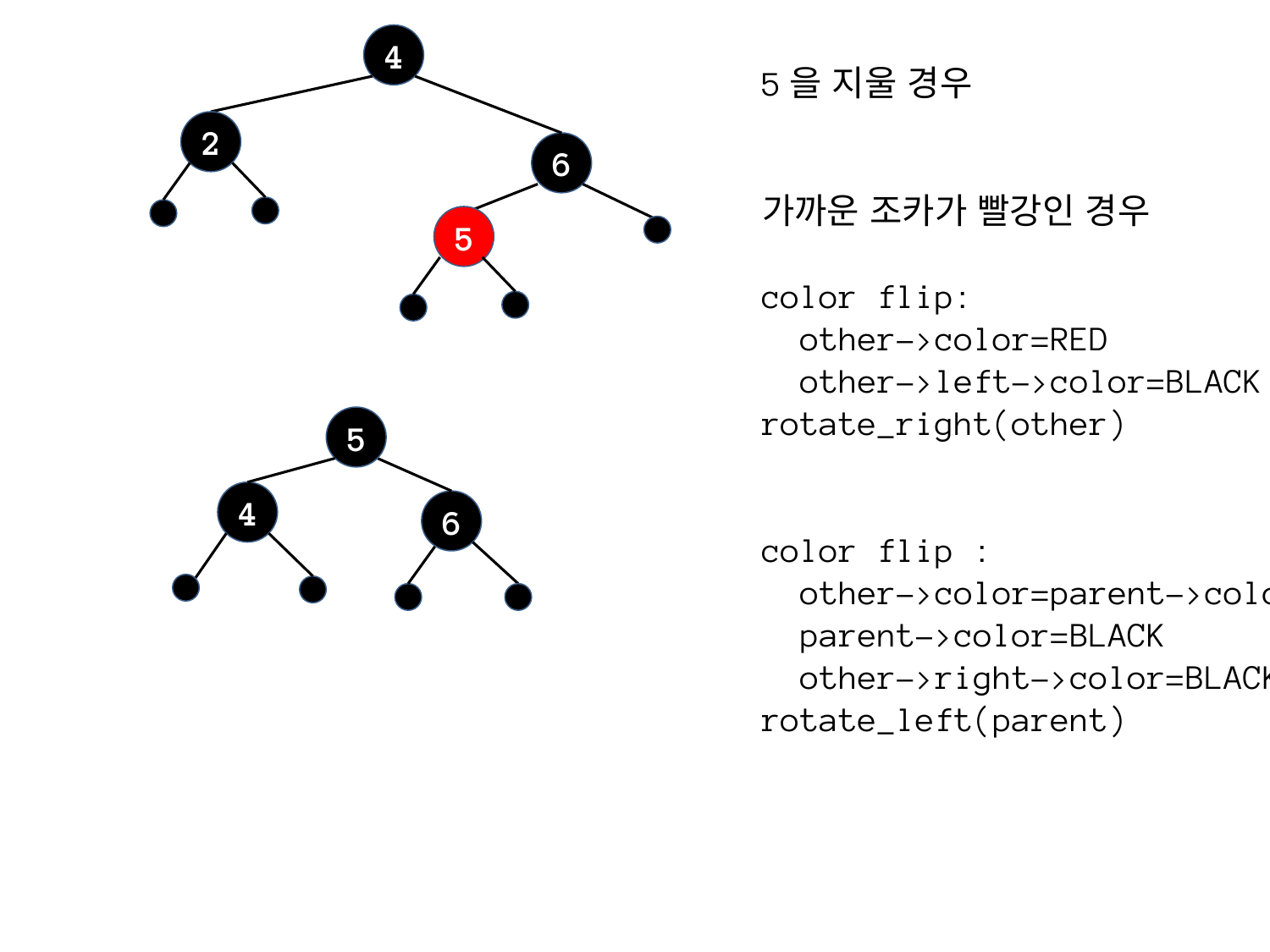

4
5을 지울 경우

가까운 조카가 빨강인 경우

color flip:
  other->color=RED
  other->left->color=BLACK
rotate_right(other)

color flip :
  other->color=parent->color;
  parent->color=BLACK
  other->right->color=BLACK
rotate_left(parent)

2
6

5

5
4
6